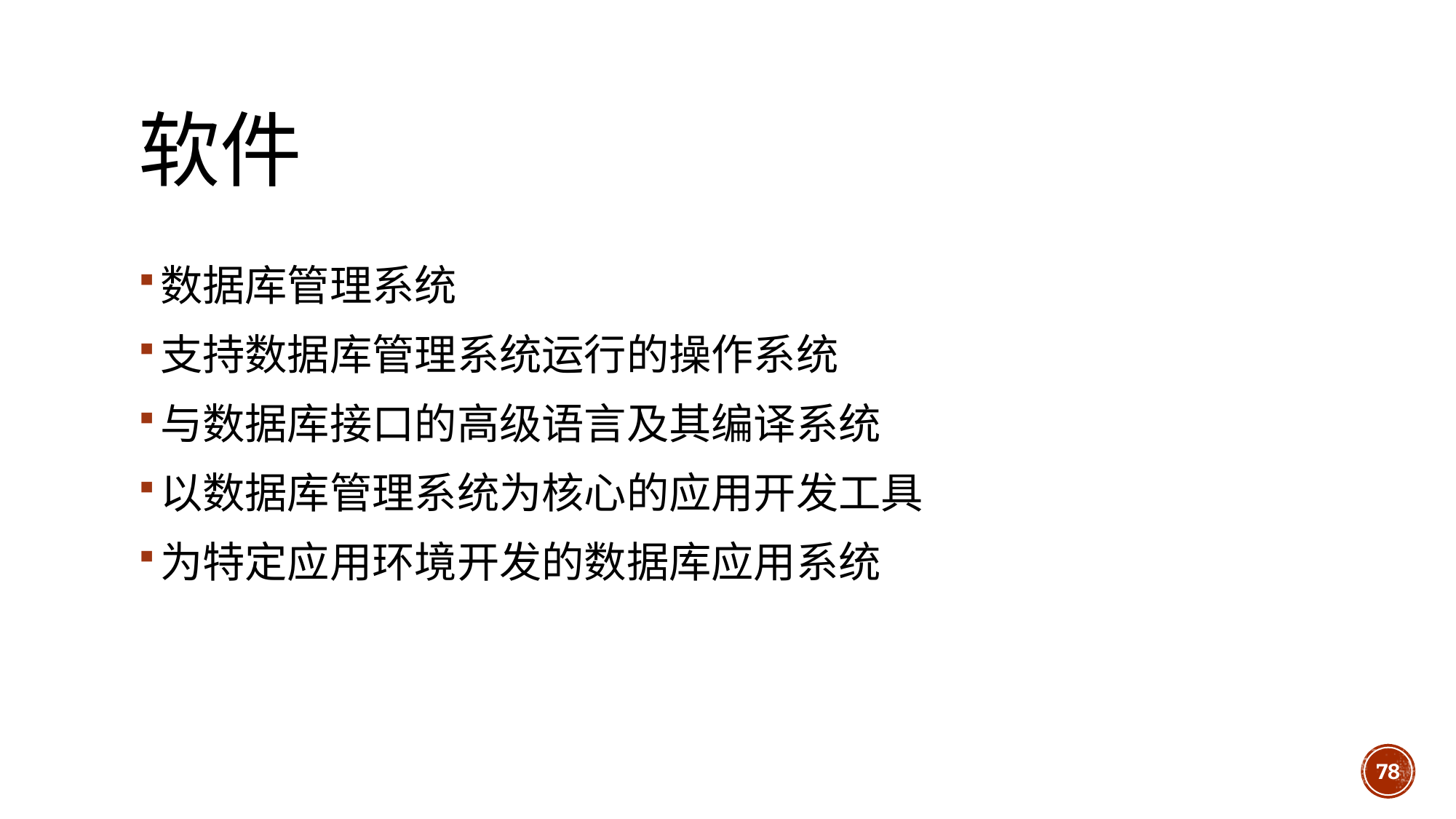

# 软件
数据库管理系统
支持数据库管理系统运行的操作系统
与数据库接口的高级语言及其编译系统
以数据库管理系统为核心的应用开发工具
为特定应用环境开发的数据库应用系统
78